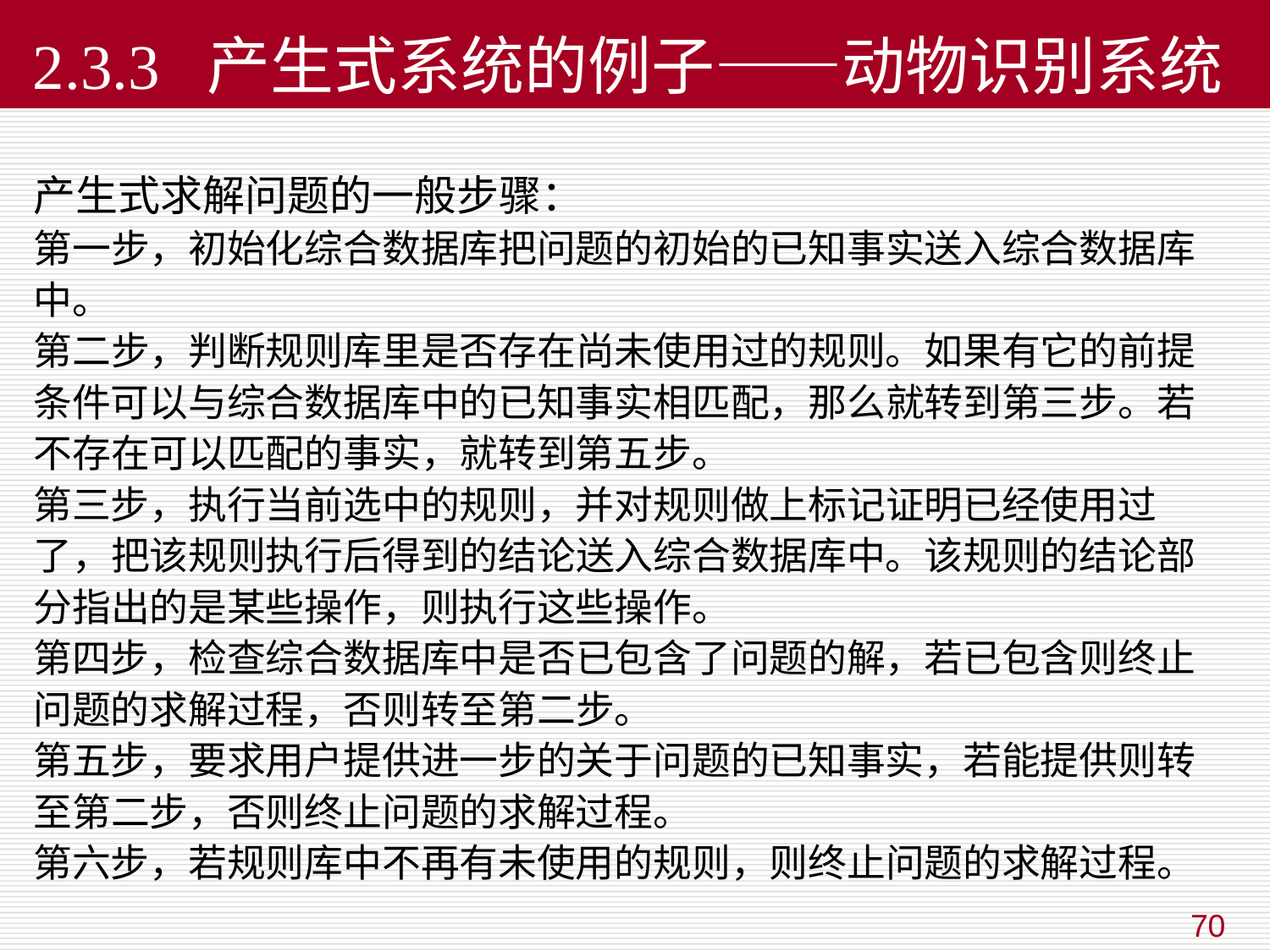

2.3.3  产生式系统的例子——动物识别系统
产生式求解问题的一般步骤：
第一步，初始化综合数据库把问题的初始的已知事实送入综合数据库中。
第二步，判断规则库里是否存在尚未使用过的规则。如果有它的前提条件可以与综合数据库中的已知事实相匹配，那么就转到第三步。若不存在可以匹配的事实，就转到第五步。
第三步，执行当前选中的规则，并对规则做上标记证明已经使用过了，把该规则执行后得到的结论送入综合数据库中。该规则的结论部分指出的是某些操作，则执行这些操作。
第四步，检查综合数据库中是否已包含了问题的解，若已包含则终止问题的求解过程，否则转至第二步。
第五步，要求用户提供进一步的关于问题的已知事实，若能提供则转至第二步，否则终止问题的求解过程。
第六步，若规则库中不再有未使用的规则，则终止问题的求解过程。
70